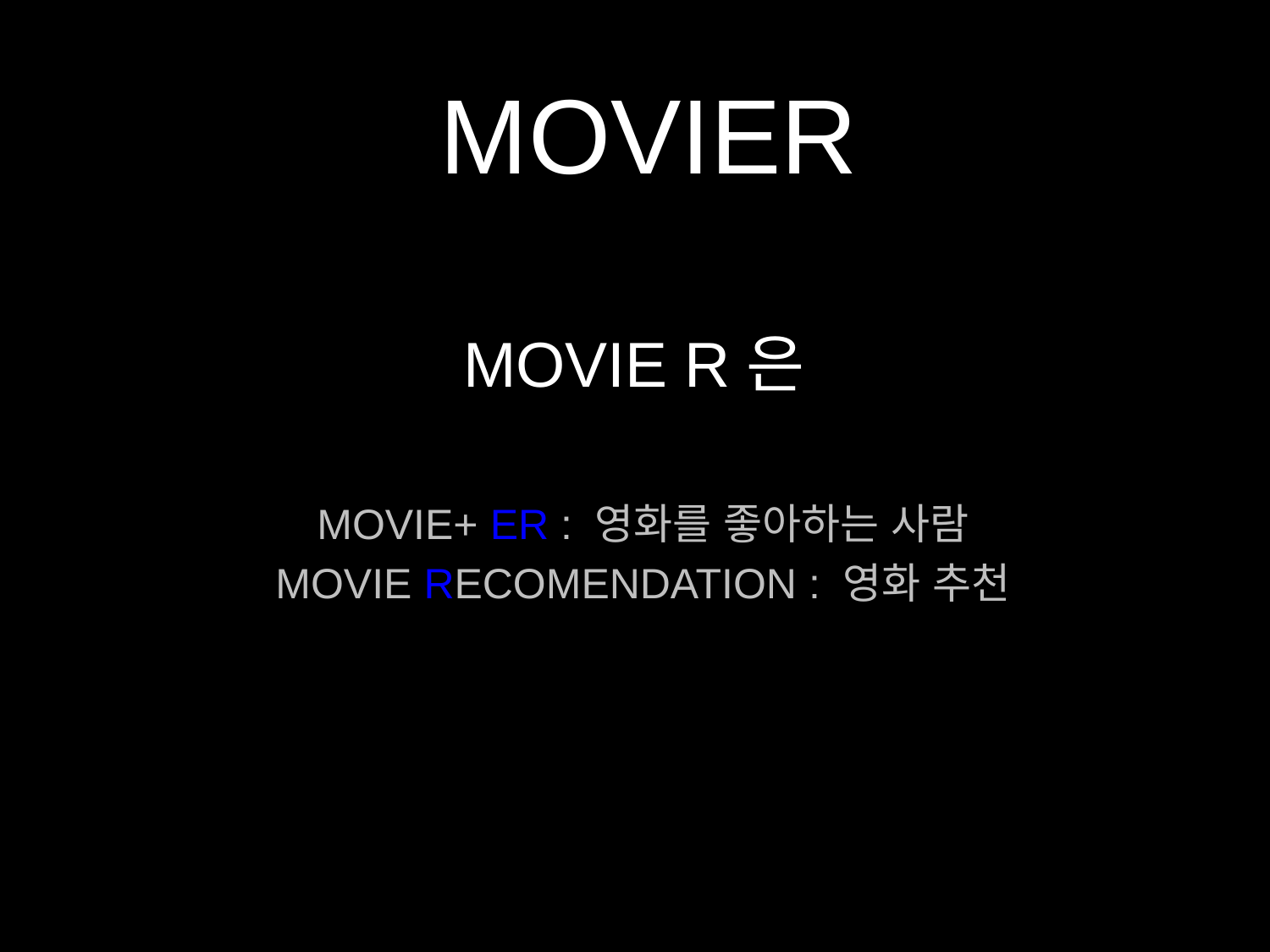

# MOVIER
MOVIE R은

MOVIE+ ER : 영화를 좋아하는 사람
MOVIE RECOMENDATION : 영화 추천